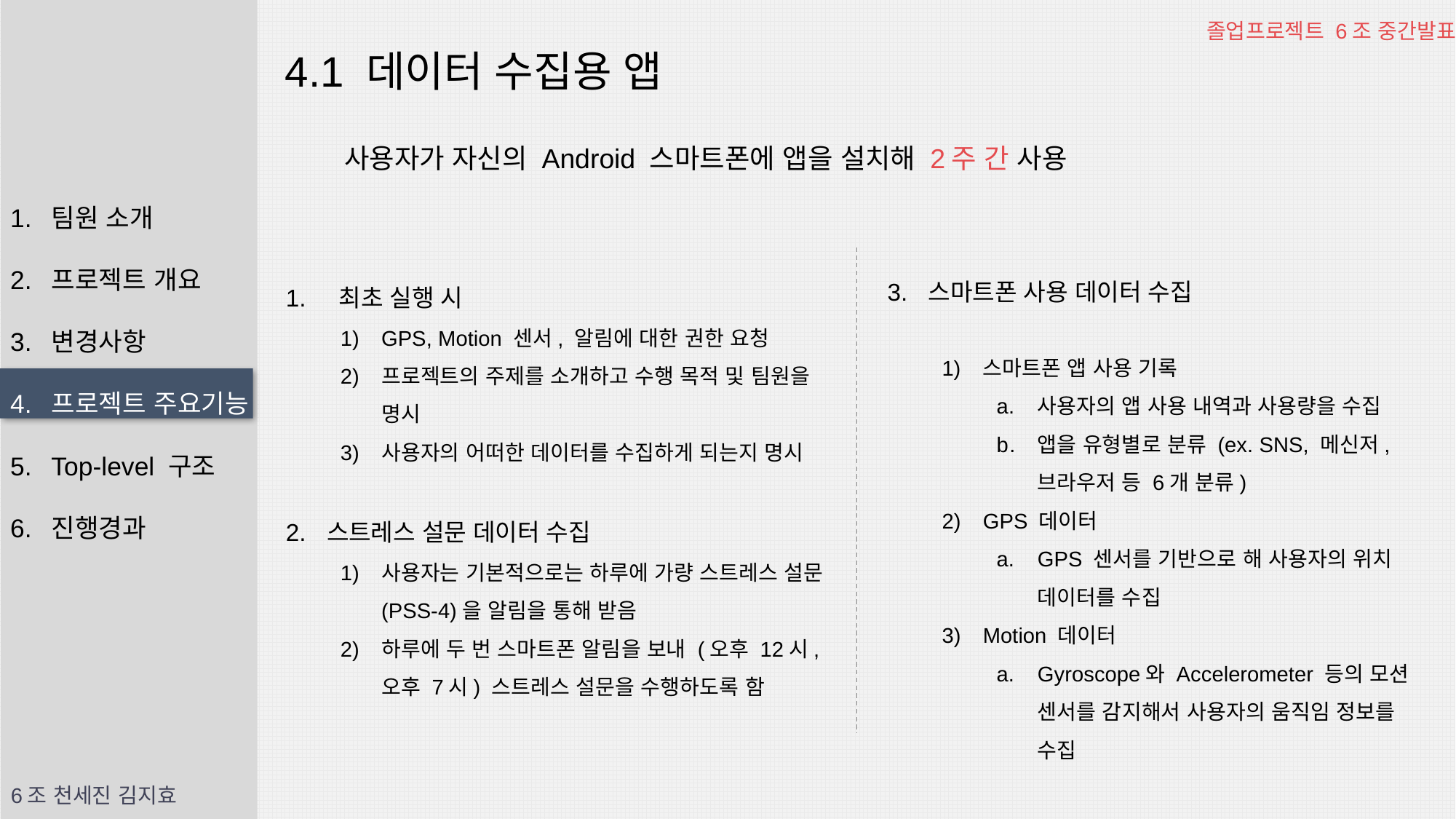

졸업프로젝트 6조 중간발표
4.1 데이터 수집용 앱
사용자가 자신의 Android 스마트폰에 앱을 설치해 2주 간 사용
팀원 소개
프로젝트 개요
변경사항
프로젝트 주요기능
Top-level 구조
진행경과

스마트폰 사용 데이터 수집
스마트폰 앱 사용 기록
사용자의 앱 사용 내역과 사용량을 수집
앱을 유형별로 분류 (ex. SNS, 메신저, 브라우저 등 6개 분류)
GPS 데이터
GPS 센서를 기반으로 해 사용자의 위치 데이터를 수집
Motion 데이터
Gyroscope와 Accelerometer 등의 모션 센서를 감지해서 사용자의 움직임 정보를 수집
    최초 실행 시
GPS, Motion 센서, 알림에 대한 권한 요청
프로젝트의 주제를 소개하고 수행 목적 및 팀원을 명시
사용자의 어떠한 데이터를 수집하게 되는지 명시

스트레스 설문 데이터 수집
사용자는 기본적으로는 하루에 가량 스트레스 설문(PSS-4)을 알림을 통해 받음
하루에 두 번 스마트폰 알림을 보내 (오후 12시, 오후 7시) 스트레스 설문을 수행하도록 함

6조 천세진 김지효